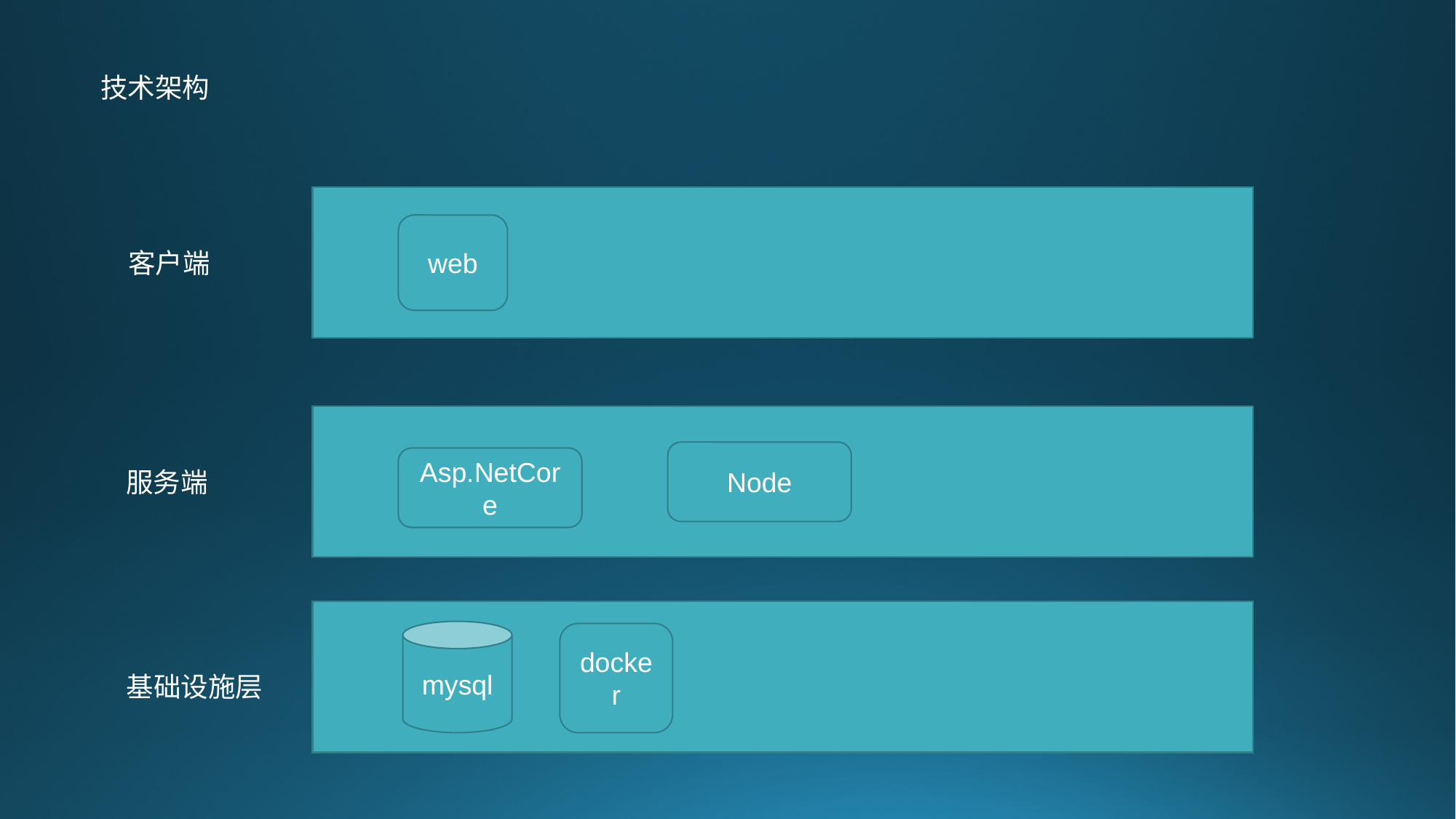

技术架构

web
客户端

Node
Asp.NetCore
服务端

mysql
docker
基础设施层